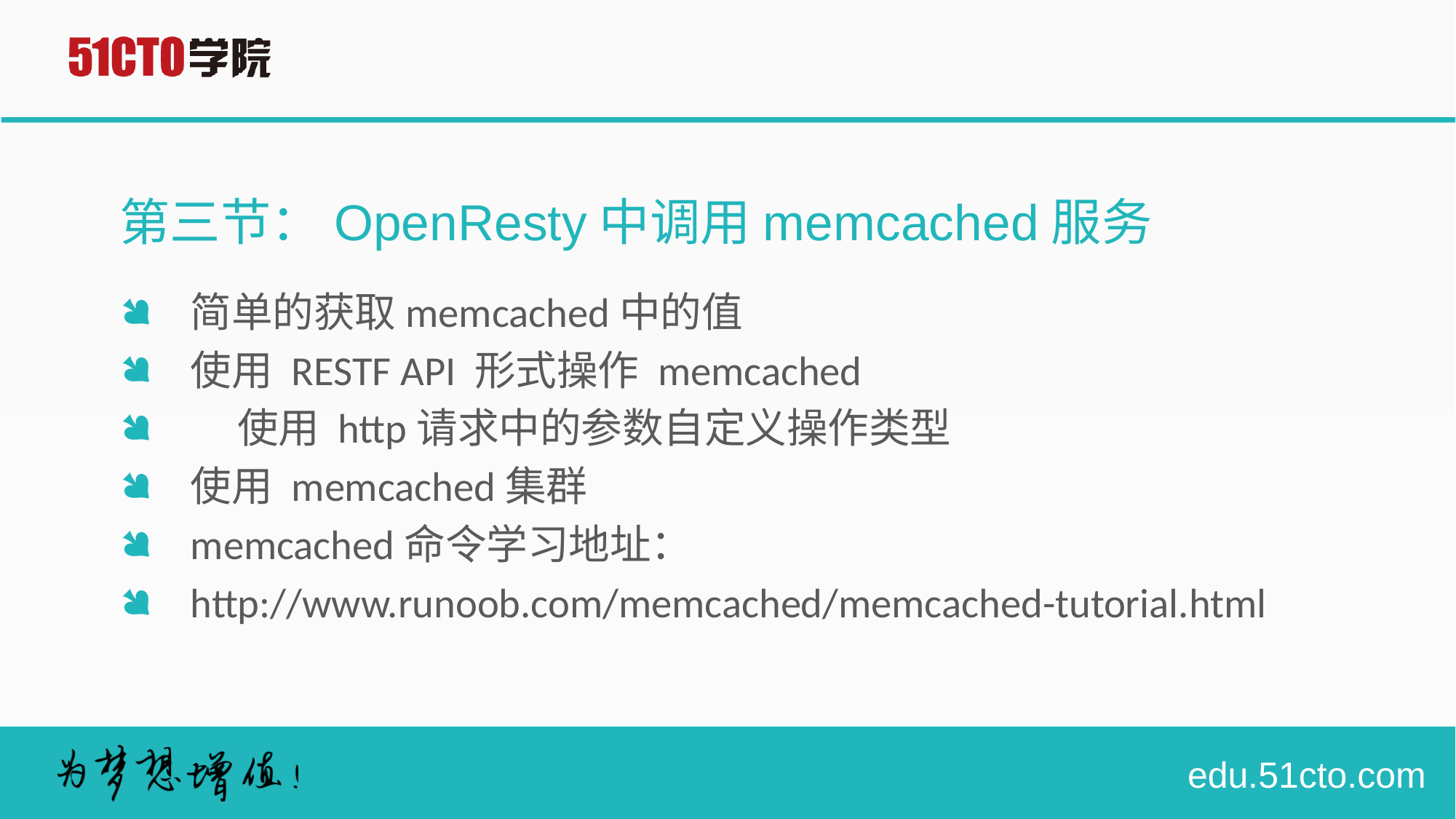

# 第三节：OpenResty中调用memcached服务
简单的获取memcached中的值
使用 RESTF API 形式操作 memcached
    使用 http请求中的参数自定义操作类型
使用 memcached集群
memcached命令学习地址：
http://www.runoob.com/memcached/memcached-tutorial.html